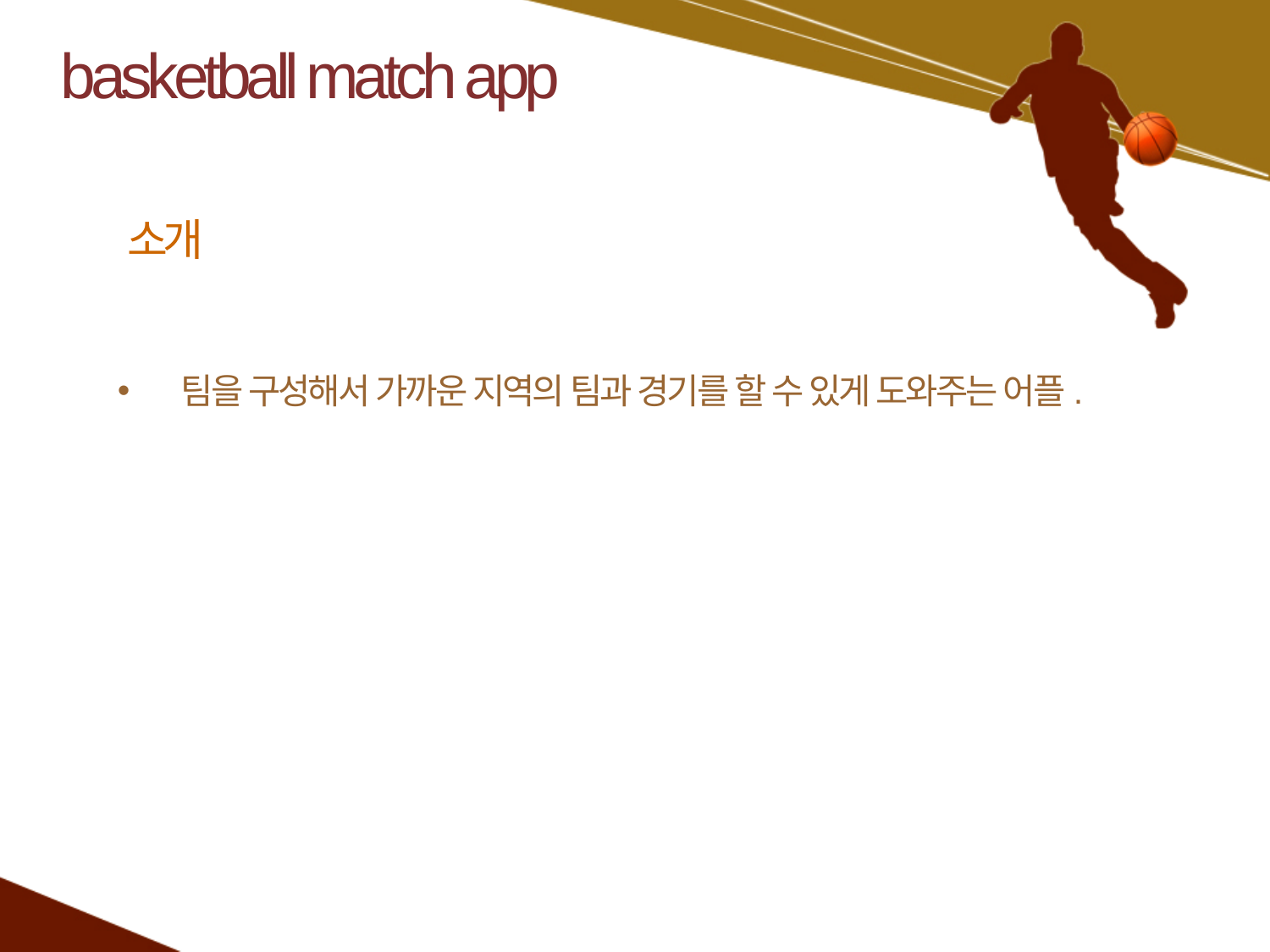

basketball match app
소개
팀을 구성해서 가까운 지역의 팀과 경기를 할 수 있게 도와주는 어플.